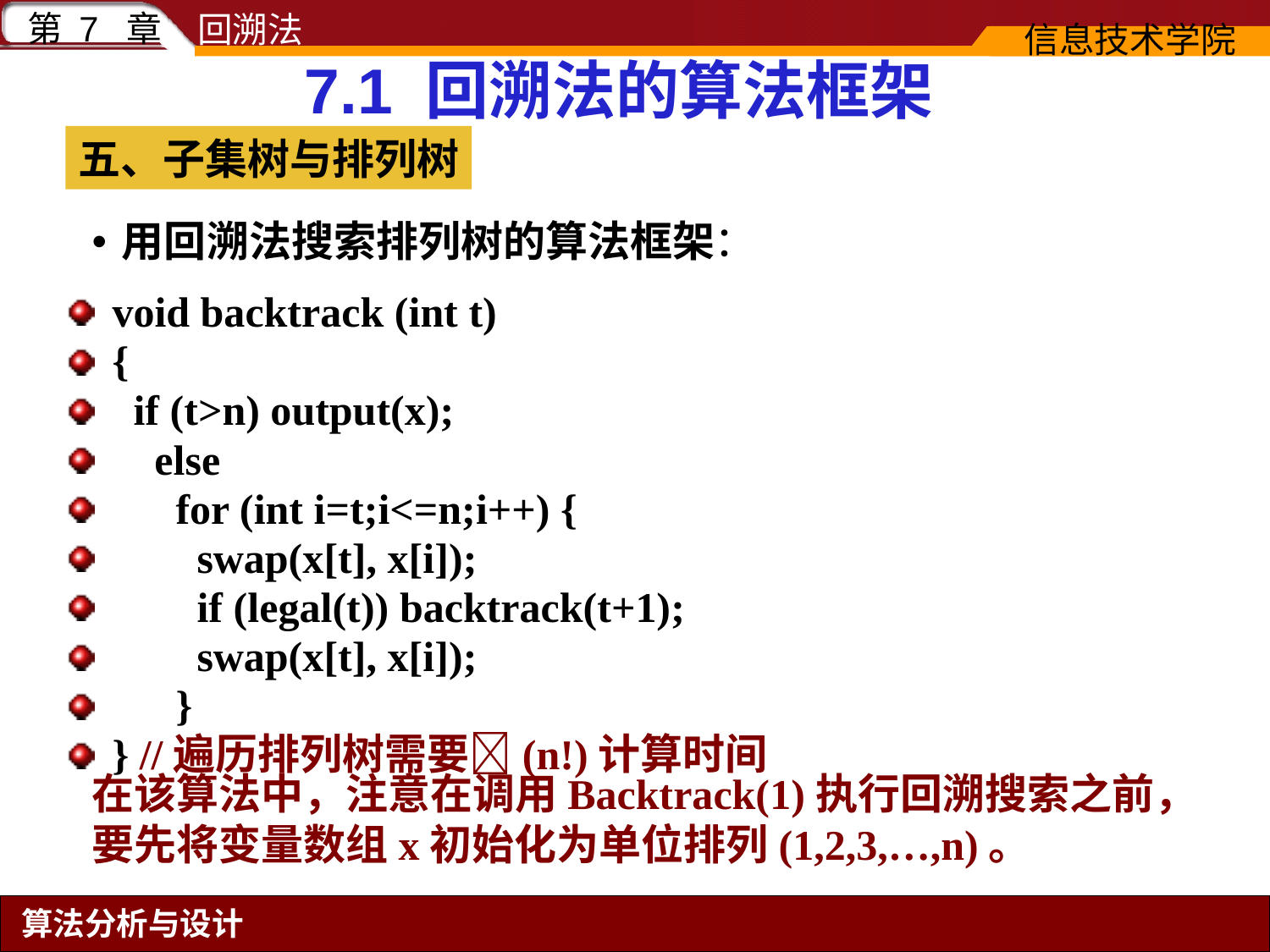

7.1 回溯法的算法框架
五、子集树与排列树
用回溯法搜索排列树的算法框架：
void backtrack (int t)
{
  if (t>n) output(x);
    else
      for (int i=t;i<=n;i++) {
        swap(x[t], x[i]);
        if (legal(t)) backtrack(t+1);
        swap(x[t], x[i]);
      }
} //遍历排列树需要Ω(n!)计算时间
在该算法中，注意在调用Backtrack(1)执行回溯搜索之前，要先将变量数组x初始化为单位排列(1,2,3,…,n)。